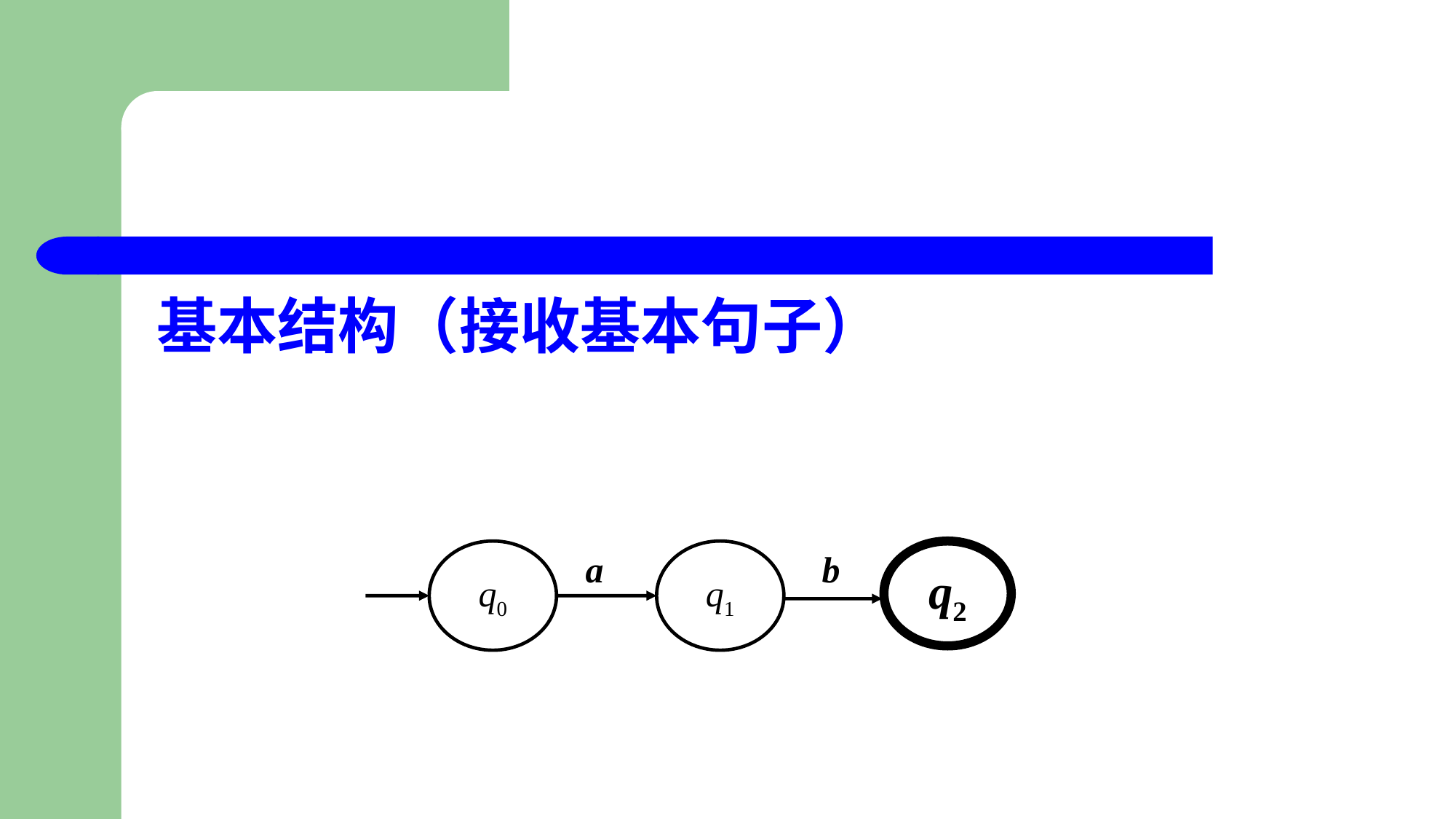

#
基本结构（接收基本句子）
q0
a
q1
b
q2